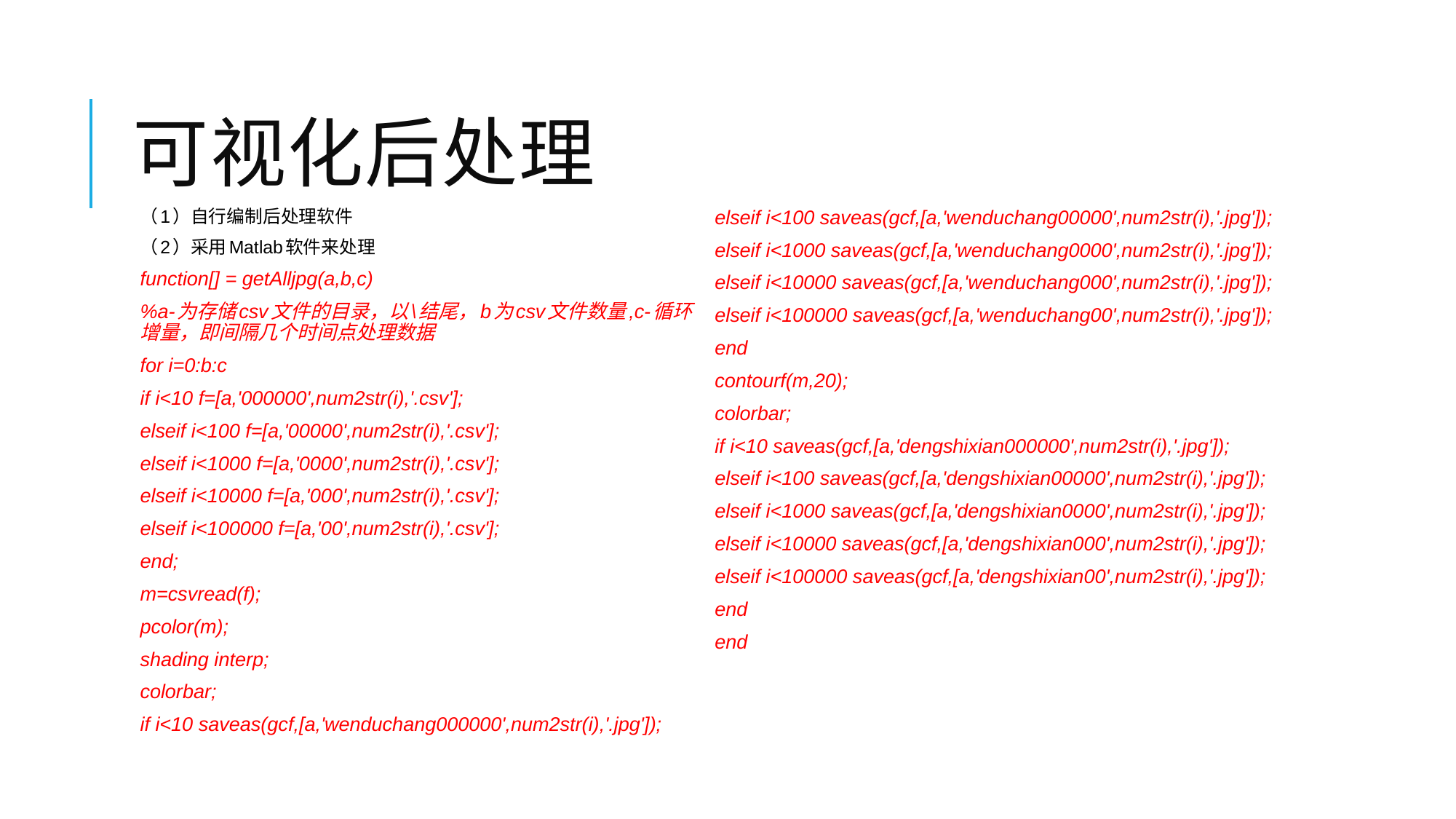

# 可视化后处理
（1）自行编制后处理软件
（2）采用Matlab软件来处理
function[] = getAlljpg(a,b,c)
%a-为存储csv文件的目录，以\结尾，b为csv文件数量,c-循环增量，即间隔几个时间点处理数据
for i=0:b:c
if i<10 f=[a,'000000',num2str(i),'.csv'];
elseif i<100 f=[a,'00000',num2str(i),'.csv'];
elseif i<1000 f=[a,'0000',num2str(i),'.csv'];
elseif i<10000 f=[a,'000',num2str(i),'.csv'];
elseif i<100000 f=[a,'00',num2str(i),'.csv'];
end;
m=csvread(f);
pcolor(m);
shading interp;
colorbar;
if i<10 saveas(gcf,[a,'wenduchang000000',num2str(i),'.jpg']);
elseif i<100 saveas(gcf,[a,'wenduchang00000',num2str(i),'.jpg']);
elseif i<1000 saveas(gcf,[a,'wenduchang0000',num2str(i),'.jpg']);
elseif i<10000 saveas(gcf,[a,'wenduchang000',num2str(i),'.jpg']);
elseif i<100000 saveas(gcf,[a,'wenduchang00',num2str(i),'.jpg']);
end
contourf(m,20);
colorbar;
if i<10 saveas(gcf,[a,'dengshixian000000',num2str(i),'.jpg']);
elseif i<100 saveas(gcf,[a,'dengshixian00000',num2str(i),'.jpg']);
elseif i<1000 saveas(gcf,[a,'dengshixian0000',num2str(i),'.jpg']);
elseif i<10000 saveas(gcf,[a,'dengshixian000',num2str(i),'.jpg']);
elseif i<100000 saveas(gcf,[a,'dengshixian00',num2str(i),'.jpg']);
end
end